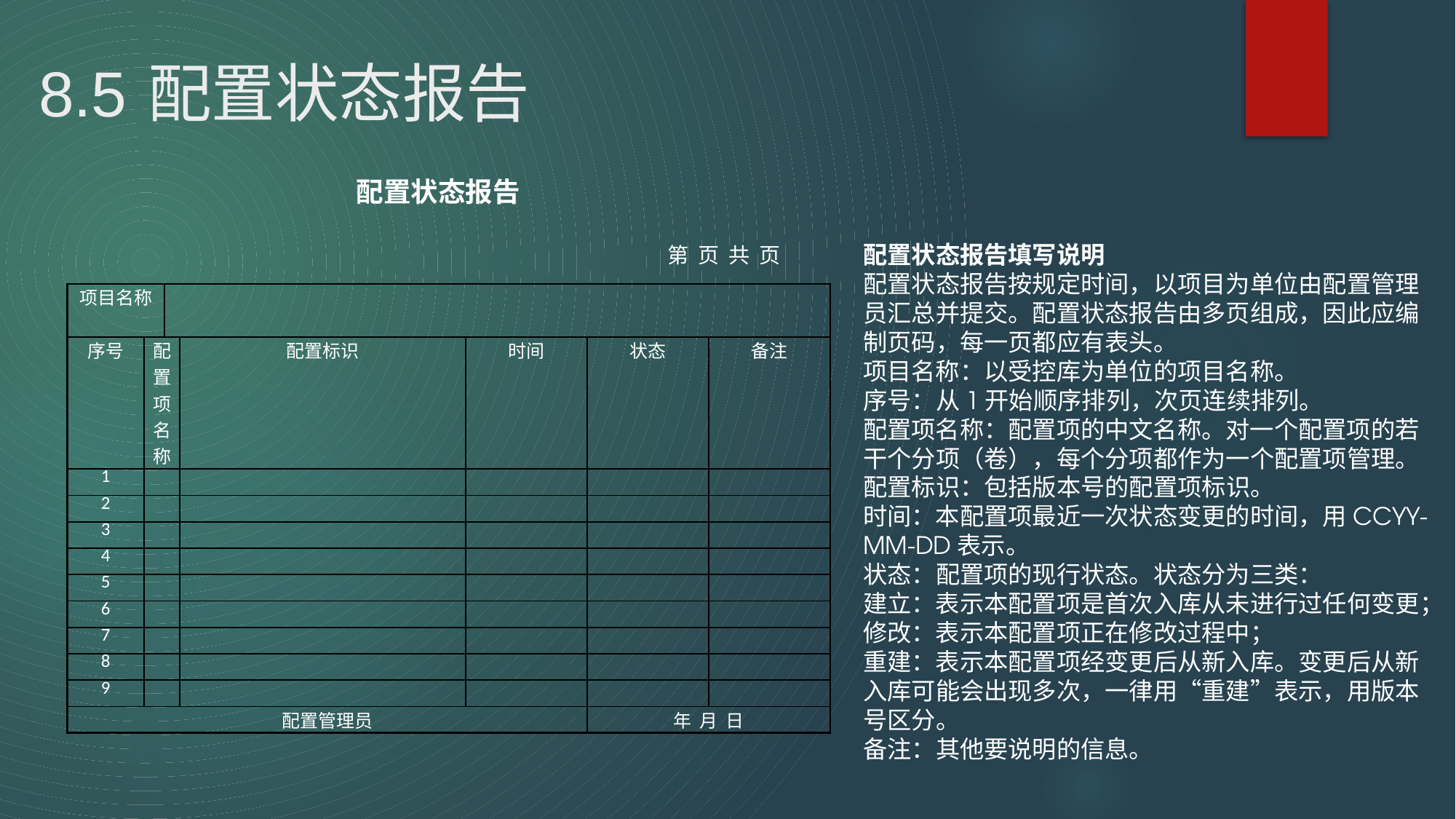

# 8.5	配置状态报告
配置状态报告
配置状态报告填写说明
配置状态报告按规定时间，以项目为单位由配置管理员汇总并提交。配置状态报告由多页组成，因此应编制页码，每一页都应有表头。
项目名称：以受控库为单位的项目名称。
序号：从1开始顺序排列，次页连续排列。
配置项名称：配置项的中文名称。对一个配置项的若干个分项（卷），每个分项都作为一个配置项管理。
配置标识：包括版本号的配置项标识。
时间：本配置项最近一次状态变更的时间，用CCYY-MM-DD表示。
状态：配置项的现行状态。状态分为三类：
建立：表示本配置项是首次入库从未进行过任何变更；
修改：表示本配置项正在修改过程中；
重建：表示本配置项经变更后从新入库。变更后从新入库可能会出现多次，一律用“重建”表示，用版本号区分。
备注：其他要说明的信息。
第  页  共  页
| 项目名称 |  |  |  |  |  |  |
| --- | --- | --- | --- | --- | --- | --- |
| 序号 | 配置项名称 |  | 配置标识 | 时间 | 状态 | 备注 |
| 1 |  |  |  |  |  |  |
| 2 |  |  |  |  |  |  |
| 3 |  |  |  |  |  |  |
| 4 |  |  |  |  |  |  |
| 5 |  |  |  |  |  |  |
| 6 |  |  |  |  |  |  |
| 7 |  |  |  |  |  |  |
| 8 |  |  |  |  |  |  |
| 9 |  |  |  |  |  |  |
| 配置管理员 |  |  |  |  | 年 月 日 |  |